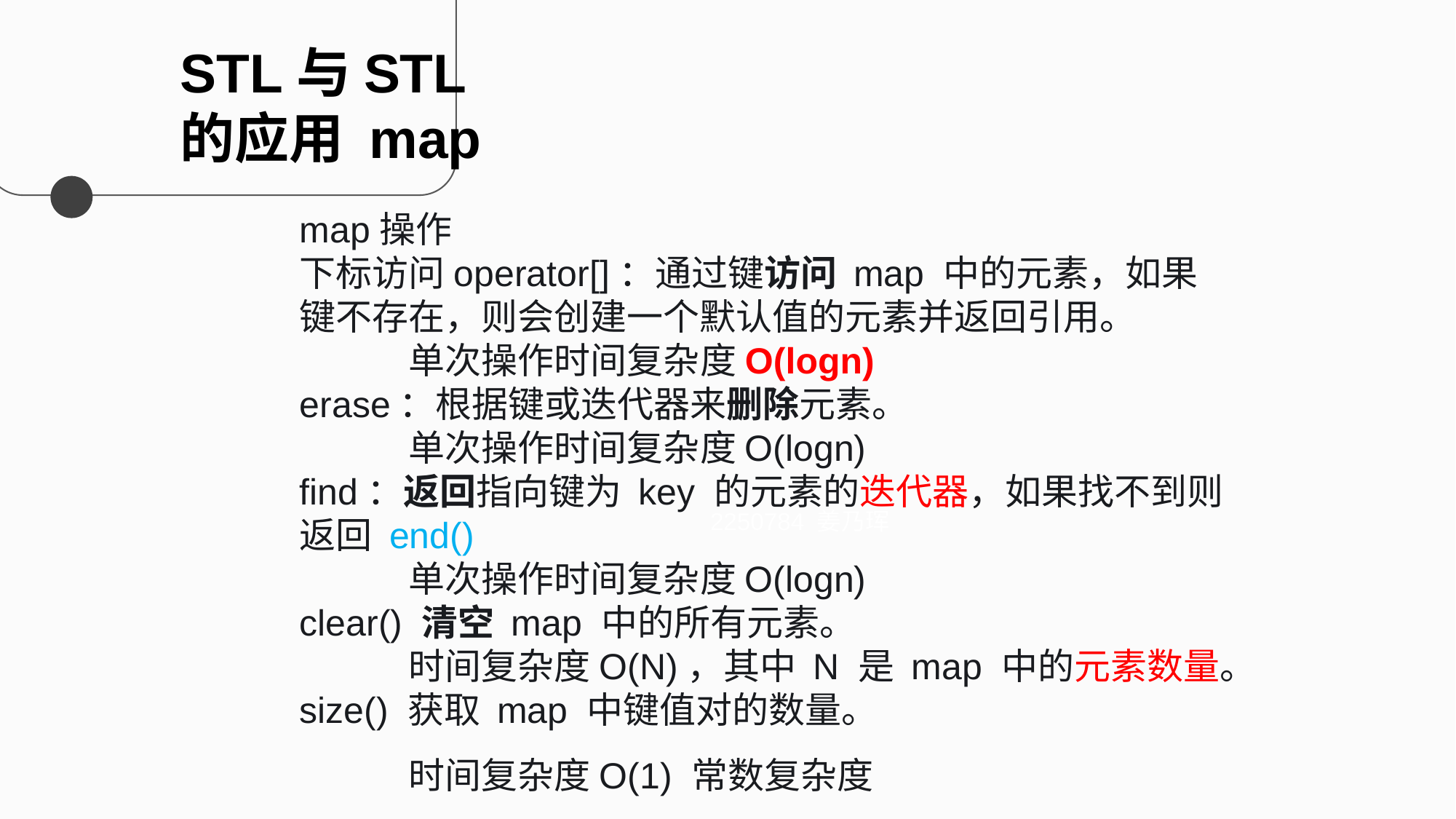

STL与STL
的应用 map

map操作
下标访问operator[]：通过键访问 map 中的元素，如果键不存在，则会创建一个默认值的元素并返回引用。
	单次操作时间复杂度O(logn)
erase：根据键或迭代器来删除元素。
	单次操作时间复杂度O(logn)
find：返回指向键为 key 的元素的迭代器，如果找不到则返回 end()
	单次操作时间复杂度O(logn)
clear() 清空 map 中的所有元素。
	时间复杂度O(N)，其中 N 是 map 中的元素数量。
size() 获取 map 中键值对的数量。
	时间复杂度O(1) 常数复杂度

2250784 姜乃珲